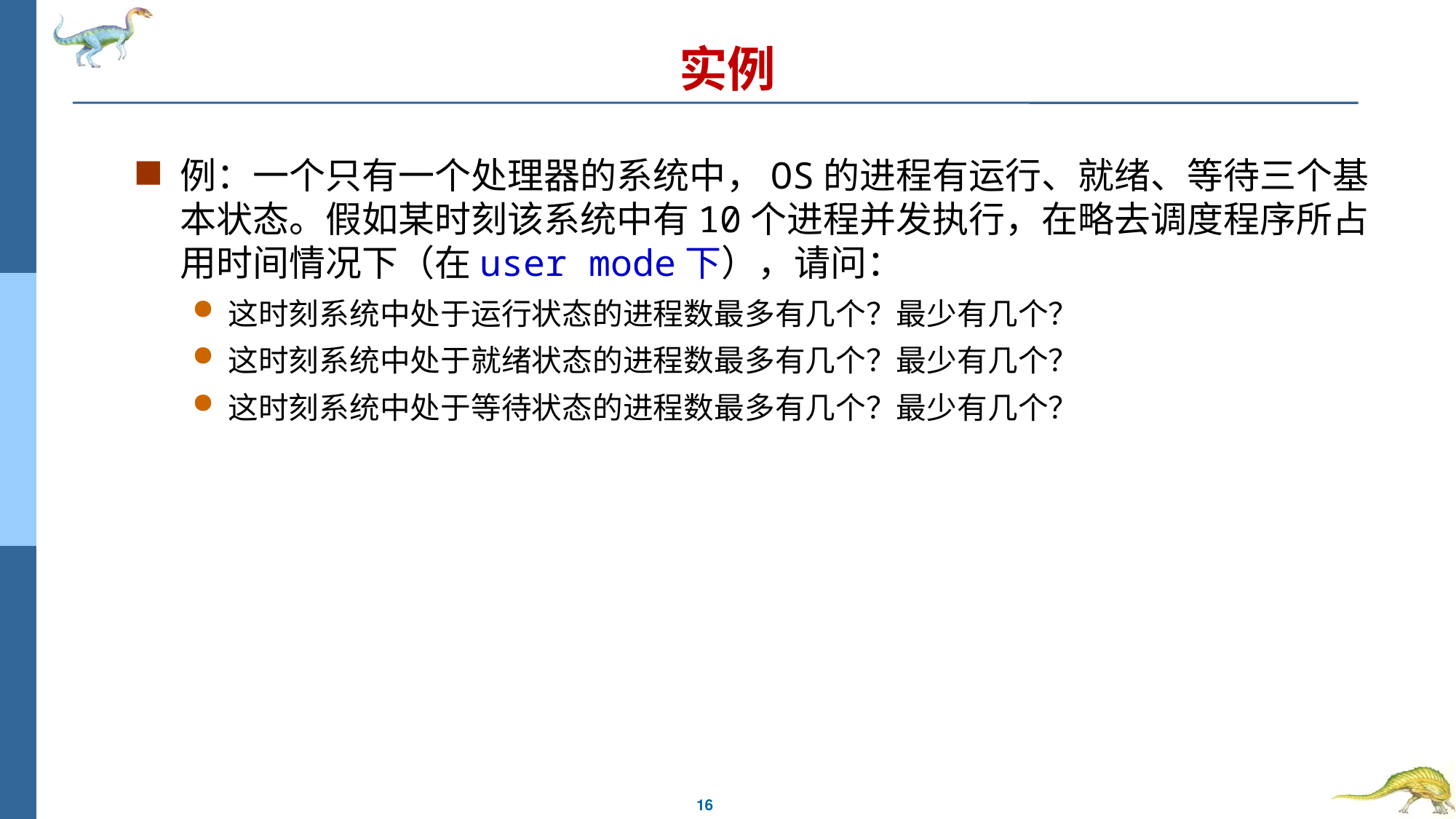

# 实例
例：一个只有一个处理器的系统中，OS的进程有运行、就绪、等待三个基本状态。假如某时刻该系统中有10个进程并发执行，在略去调度程序所占用时间情况下（在user mode下），请问：
这时刻系统中处于运行状态的进程数最多有几个？最少有几个？
这时刻系统中处于就绪状态的进程数最多有几个？最少有几个？
这时刻系统中处于等待状态的进程数最多有几个？最少有几个？